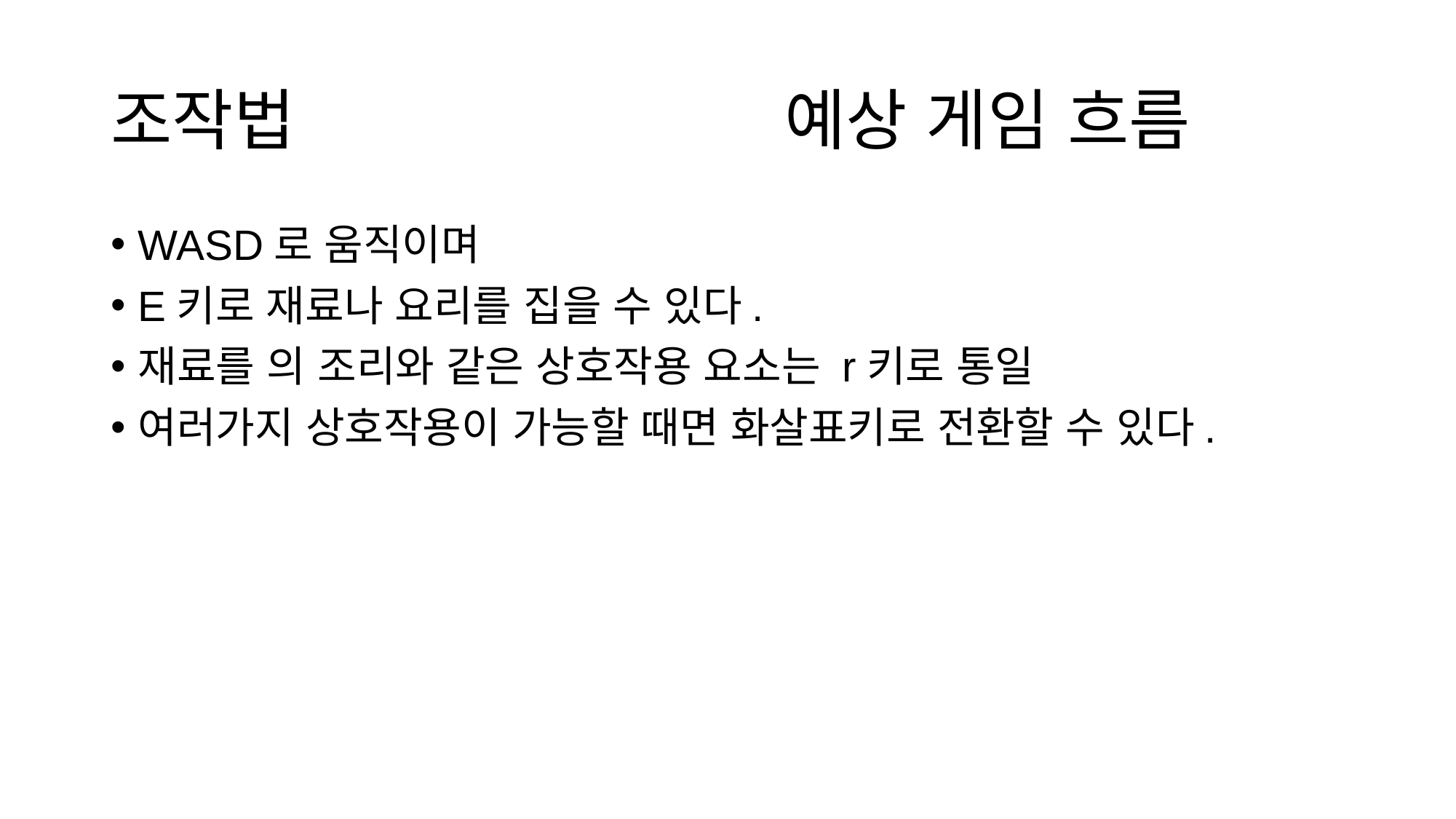

# 조작법					 예상 게임 흐름
WASD로 움직이며
E키로 재료나 요리를 집을 수 있다.
재료를 의 조리와 같은 상호작용 요소는 r키로 통일
여러가지 상호작용이 가능할 때면 화살표키로 전환할 수 있다.